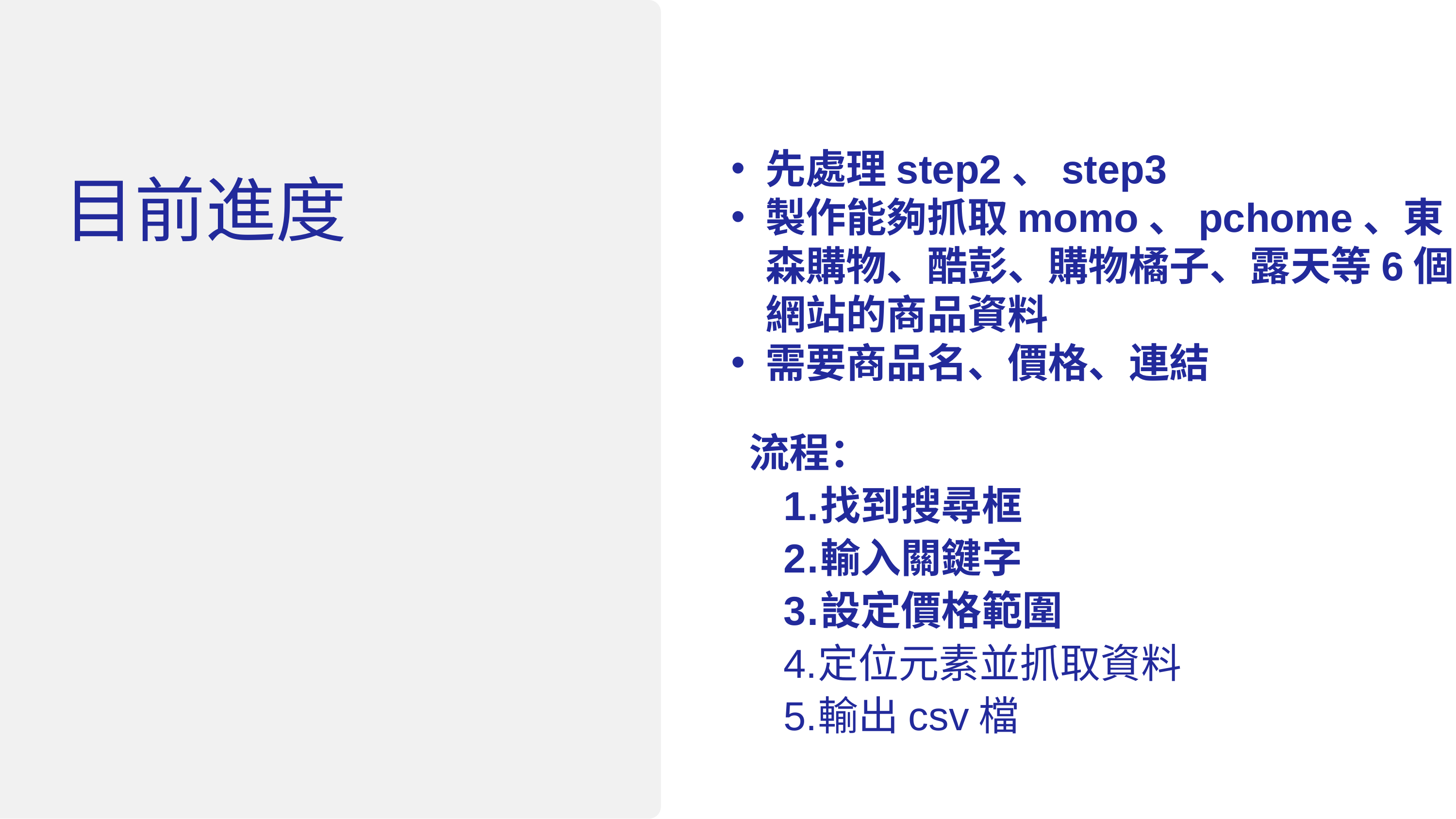

先處理step2、step3
製作能夠抓取momo、pchome、東森購物、酷彭、購物橘子、露天等6個網站的商品資料
需要商品名、價格、連結
目前進度
流程：
找到搜尋框
輸入關鍵字
設定價格範圍
定位元素並抓取資料
輸出csv檔